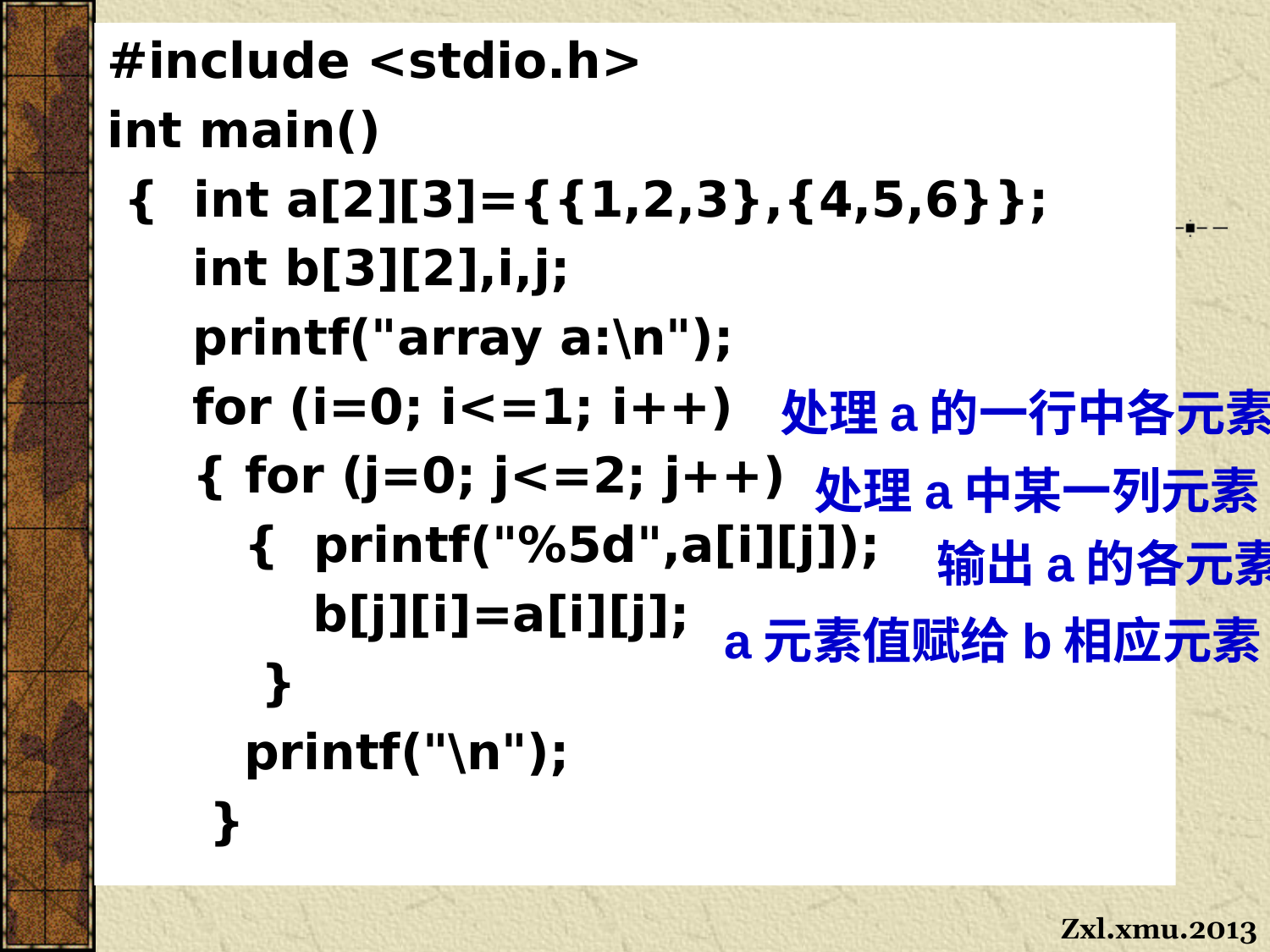

#include <stdio.h>
int main()
 {  int a[2][3]={{1,2,3},{4,5,6}};
     int b[3][2],i,j;
     printf("array a:\n");
     for (i=0; i<=1; i++)
     { for (j=0; j<=2; j++)
        {  printf("%5d",a[i][j]);
            b[j][i]=a[i][j];
         }
        printf("\n");
      }
处理a的一行中各元素
处理a中某一列元素
输出a的各元素
a元素值赋给b相应元素